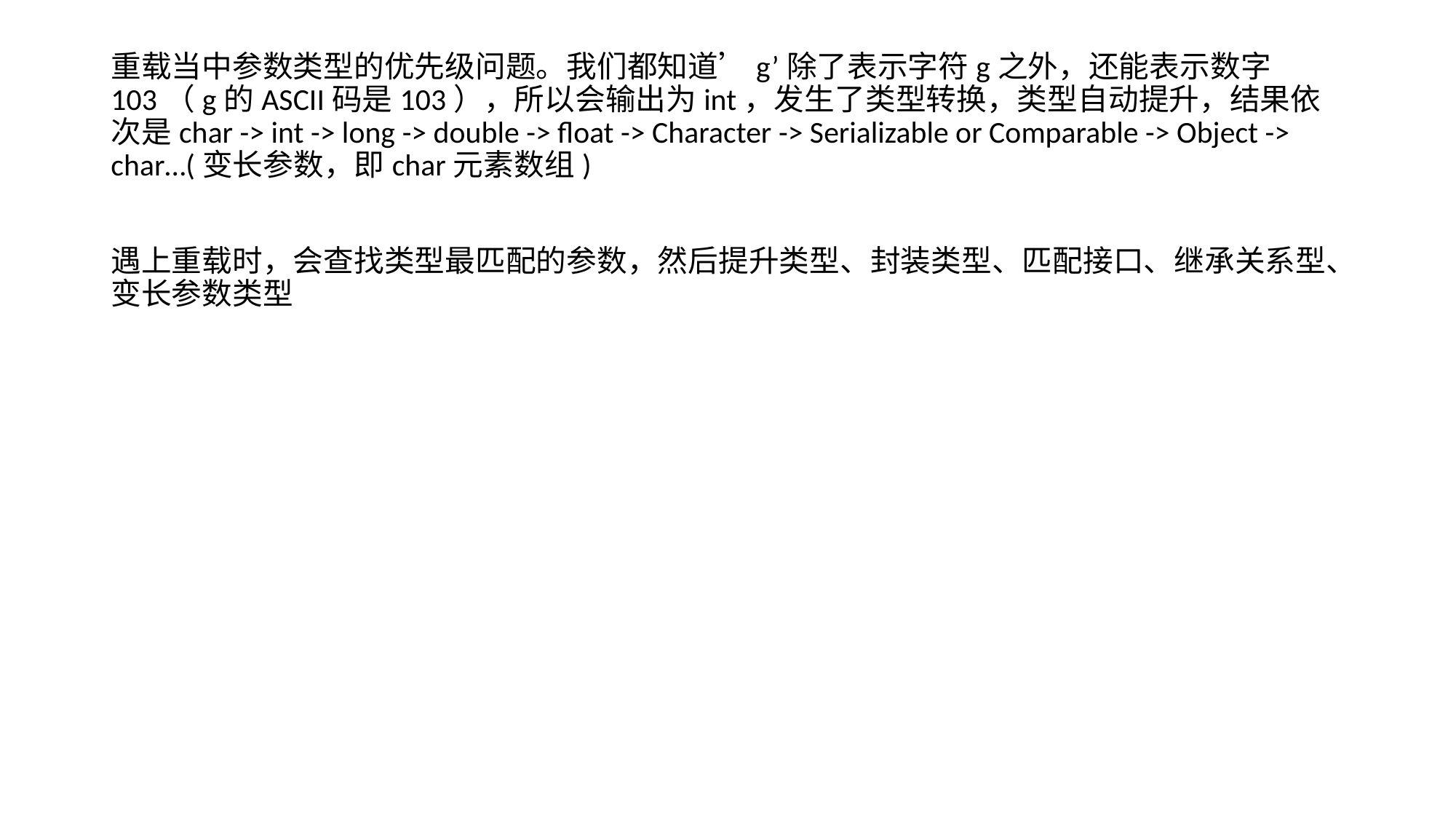

重载当中参数类型的优先级问题。我们都知道’g’除了表示字符g之外，还能表示数字103（g的ASCII码是103），所以会输出为int，发生了类型转换，类型自动提升，结果依次是char -> int -> long -> double -> float -> Character -> Serializable or Comparable -> Object -> char…(变长参数，即char元素数组)

遇上重载时，会查找类型最匹配的参数，然后提升类型、封装类型、匹配接口、继承关系型、变长参数类型